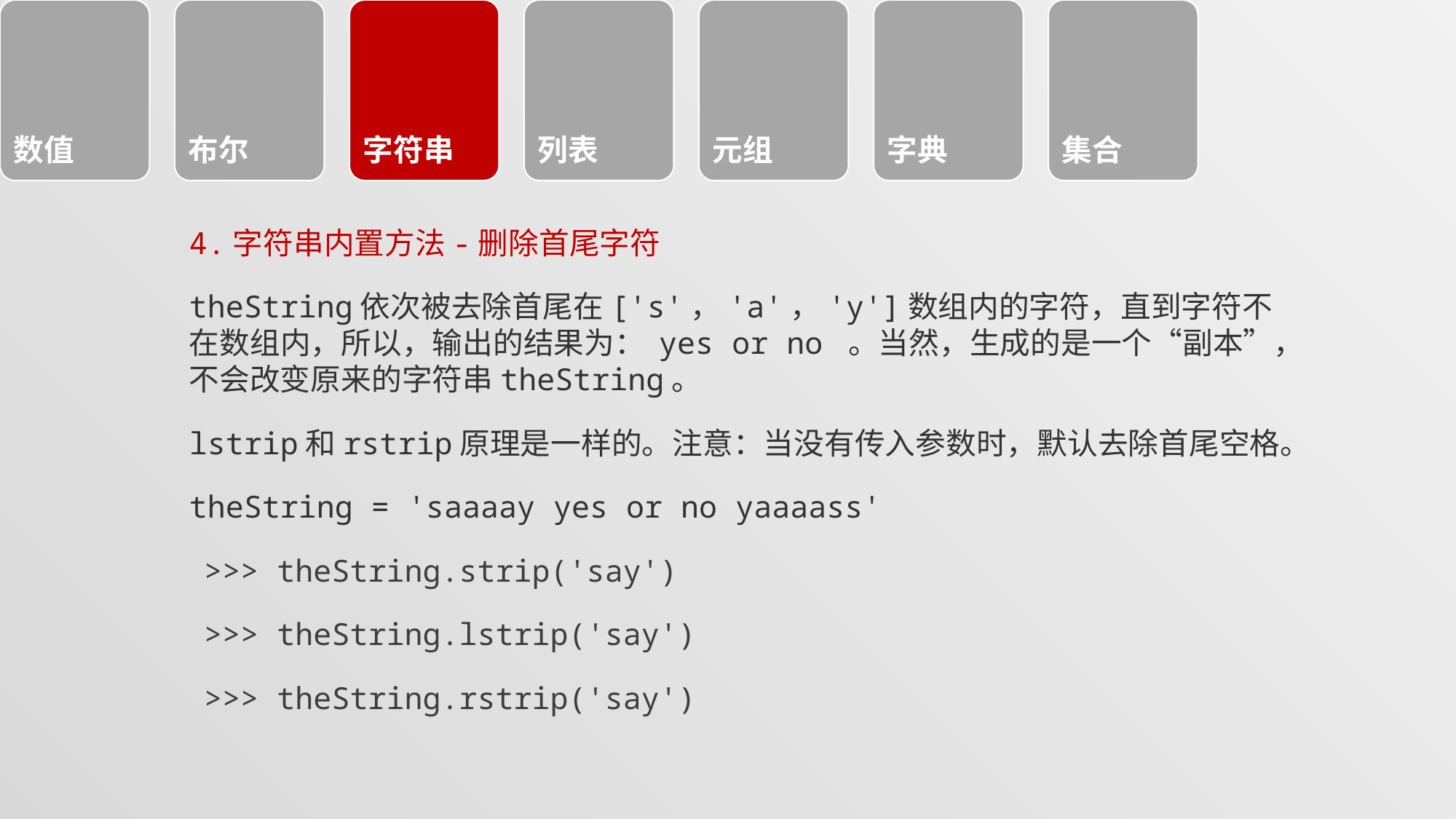

#
4.字符串内置方法-删除首尾字符
theString依次被去除首尾在['s'，'a'，'y']数组内的字符，直到字符不在数组内，所以，输出的结果为： yes or no 。当然，生成的是一个“副本”，不会改变原来的字符串theString。
lstrip和rstrip原理是一样的。注意：当没有传入参数时，默认去除首尾空格。
theString = 'saaaay yes or no yaaaass'
>>> theString.strip('say')
>>> theString.lstrip('say')
>>> theString.rstrip('say')